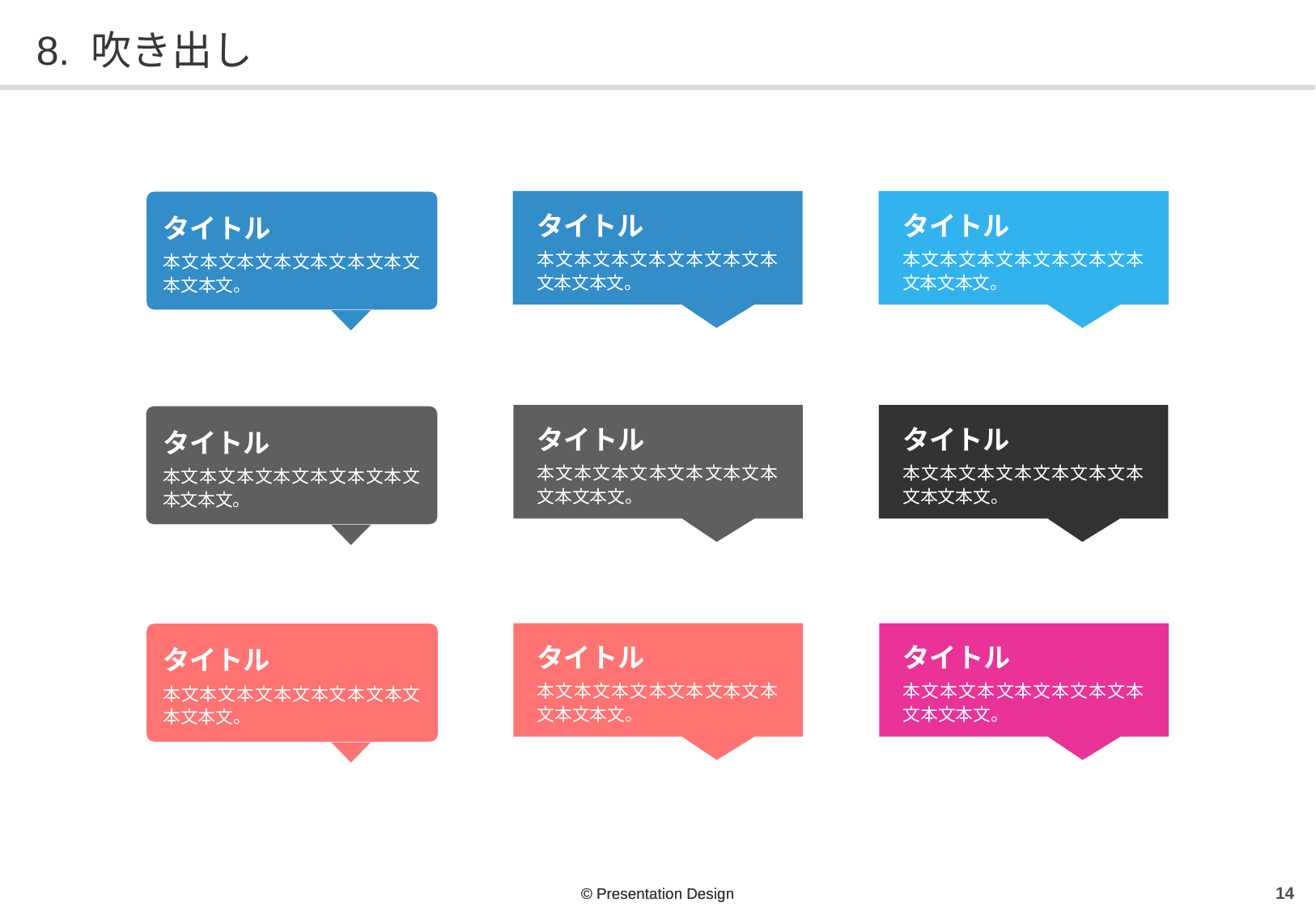

# 8. 吹き出し
タイトル
本文本文本文本文本文本文本文本文本文。
タイトル
本文本文本文本文本文本文本文本文本文。
タイトル
本文本文本文本文本文本文本文本文本文。

タイトル
本文本文本文本文本文本文本文本文本文。
タイトル
本文本文本文本文本文本文本文本文本文。
タイトル
本文本文本文本文本文本文本文本文本文。

タイトル
本文本文本文本文本文本文本文本文本文。
タイトル
本文本文本文本文本文本文本文本文本文。
タイトル
本文本文本文本文本文本文本文本文本文。

14